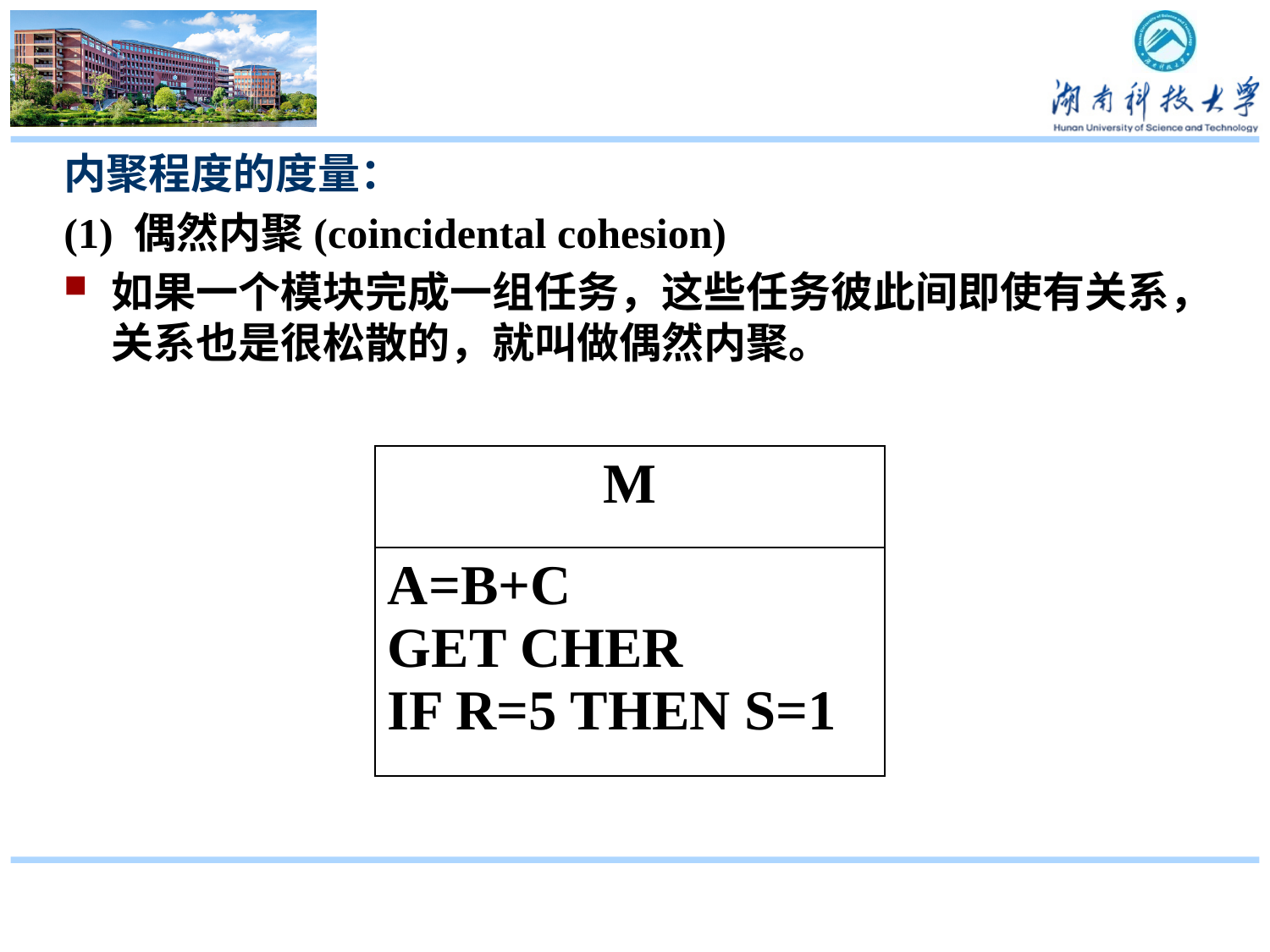

内聚程度的度量：
(1) 偶然内聚(coincidental cohesion)
如果一个模块完成一组任务，这些任务彼此间即使有关系，关系也是很松散的，就叫做偶然内聚。
| M |
| --- |
| A=B+C GET CHER IF R=5 THEN S=1 |